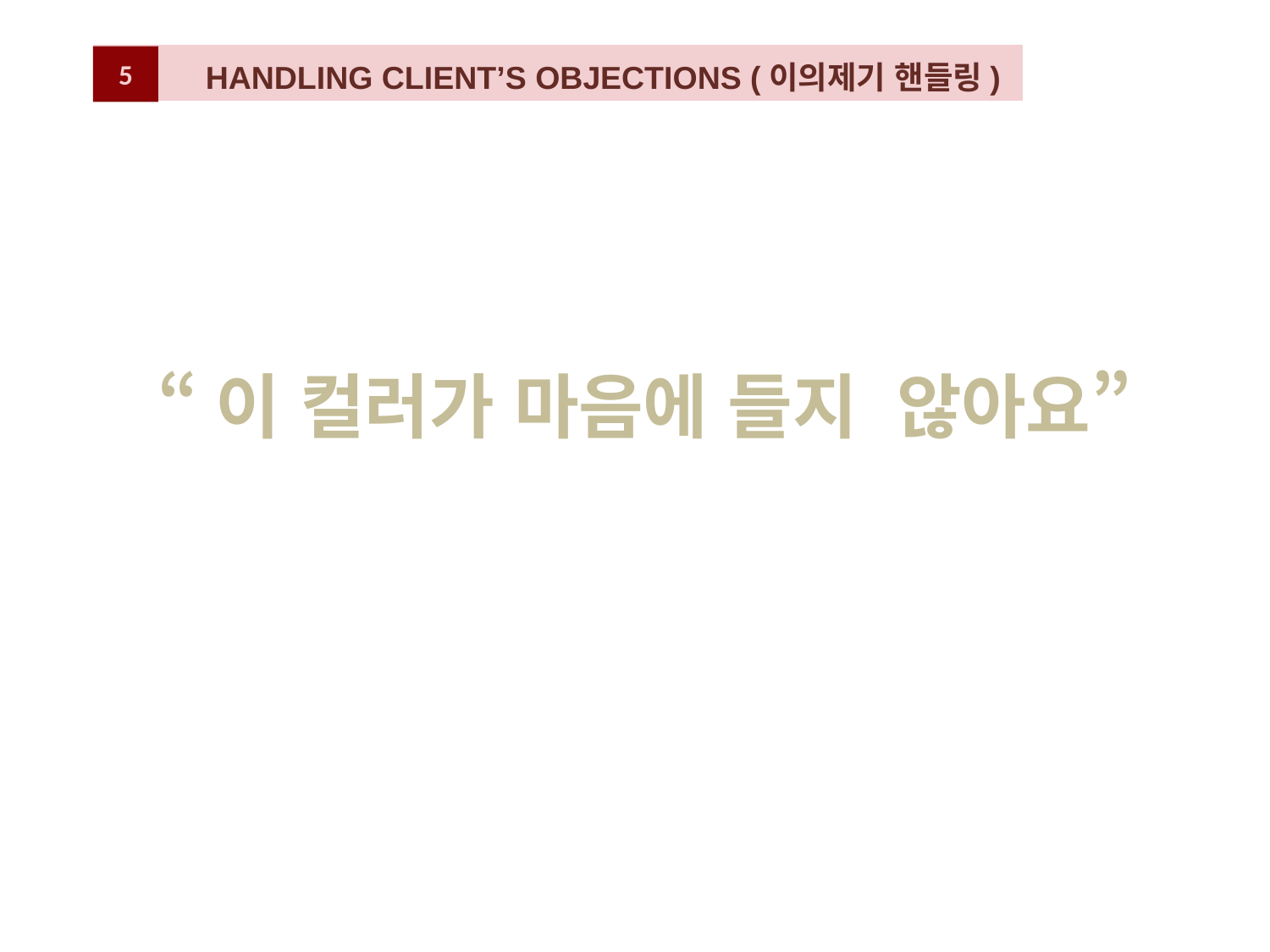

HANDLING CLIENT’S OBJECTIONS (이의제기 핸들링)

5
# “이 컬러가 마음에 들지  않아요”